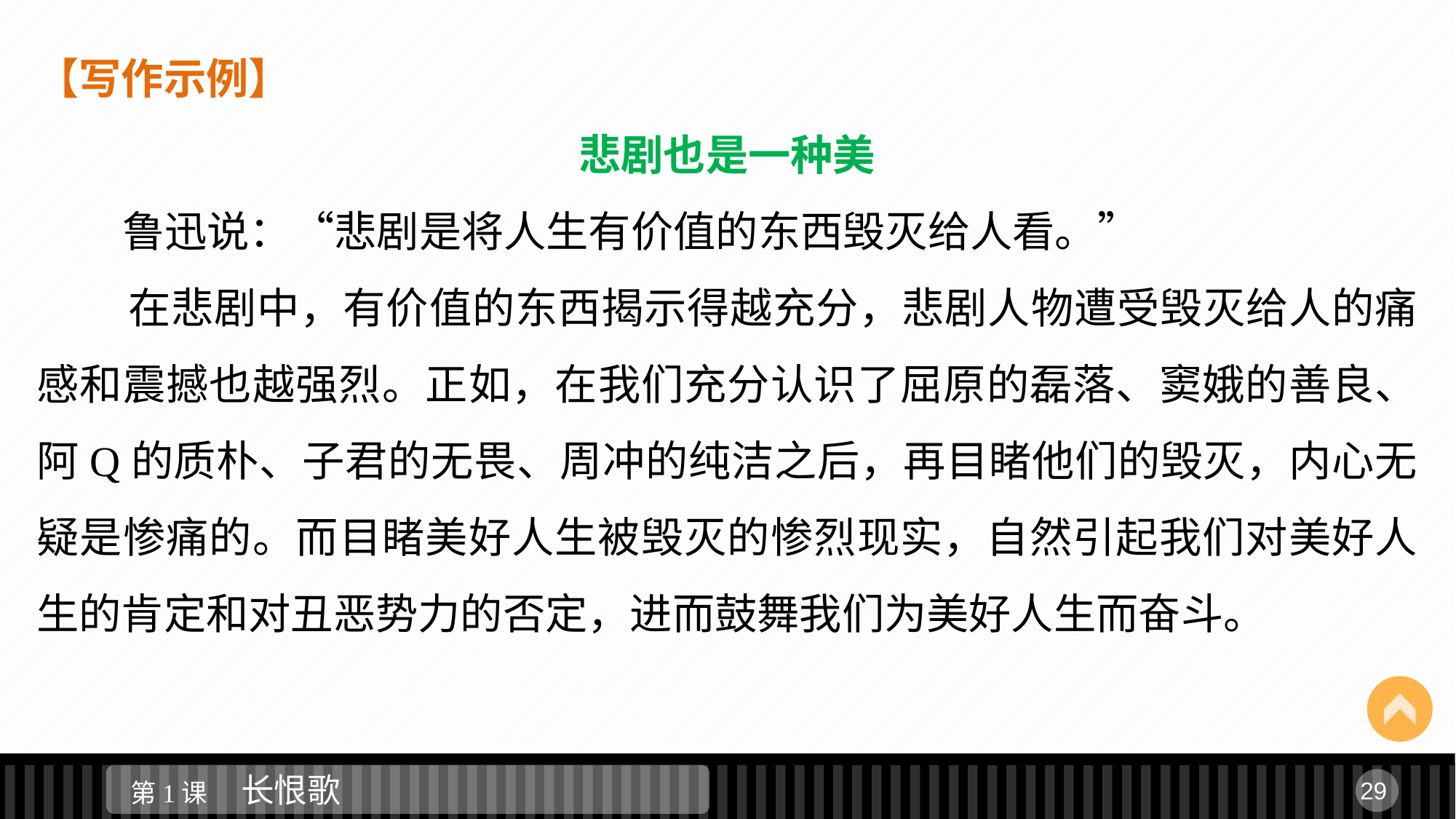

【写作示例】
悲剧也是一种美
        鲁迅说：“悲剧是将人生有价值的东西毁灭给人看。”
        在悲剧中，有价值的东西揭示得越充分，悲剧人物遭受毁灭给人的痛感和震撼也越强烈。正如，在我们充分认识了屈原的磊落、窦娥的善良、阿Q的质朴、子君的无畏、周冲的纯洁之后，再目睹他们的毁灭，内心无疑是惨痛的。而目睹美好人生被毁灭的惨烈现实，自然引起我们对美好人生的肯定和对丑恶势力的否定，进而鼓舞我们为美好人生而奋斗。